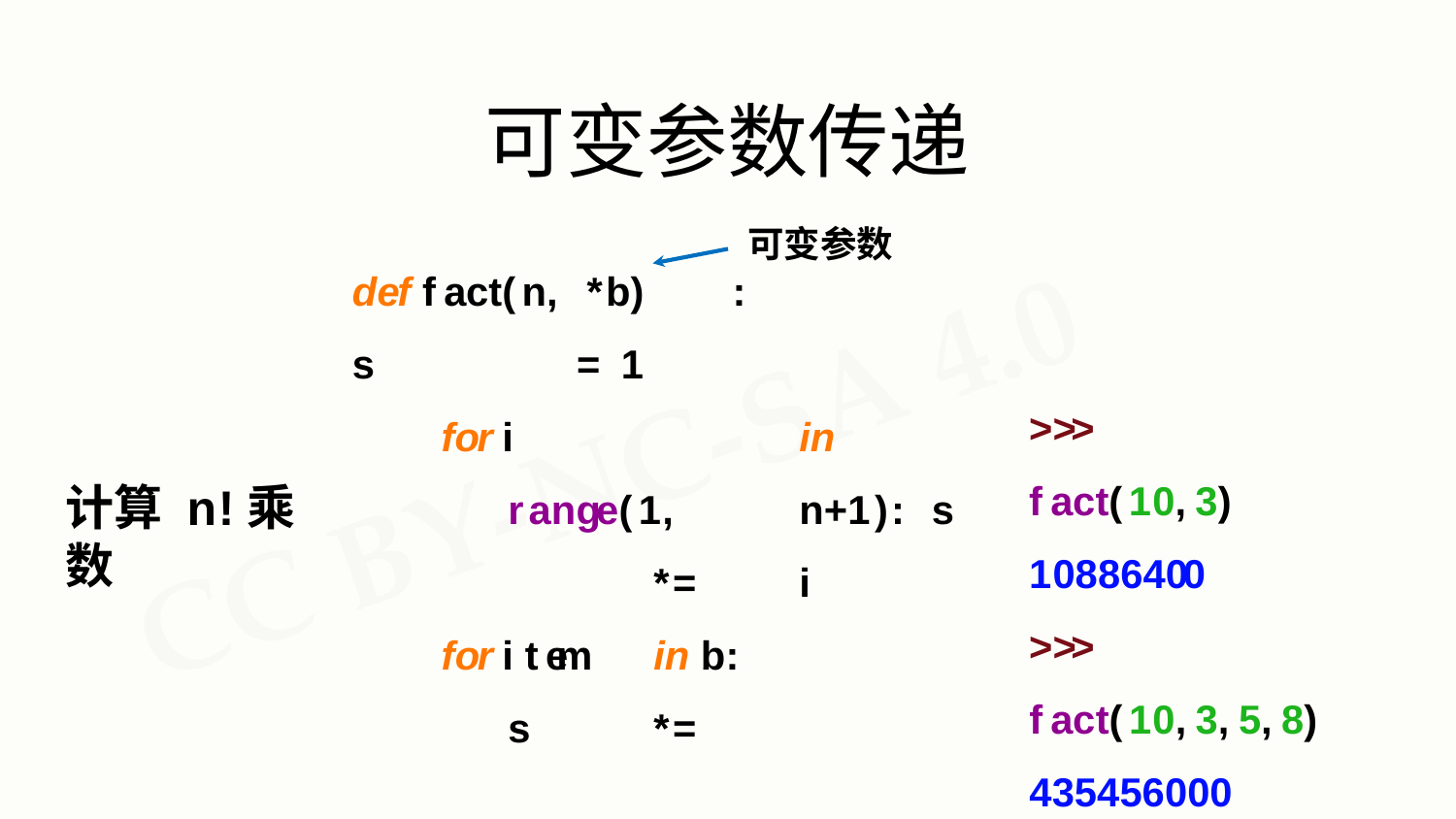

# 可变参数传递
可变参数
def fact(n,	*b)	:
s	=	1
for i		in range(1,	n+1): s	*=	i
for item	in b: s	*=	item
return s

>>>	fact(10,3) 10886400
>>>	fact(10,3,5,8) 435456000
计算 n!乘数